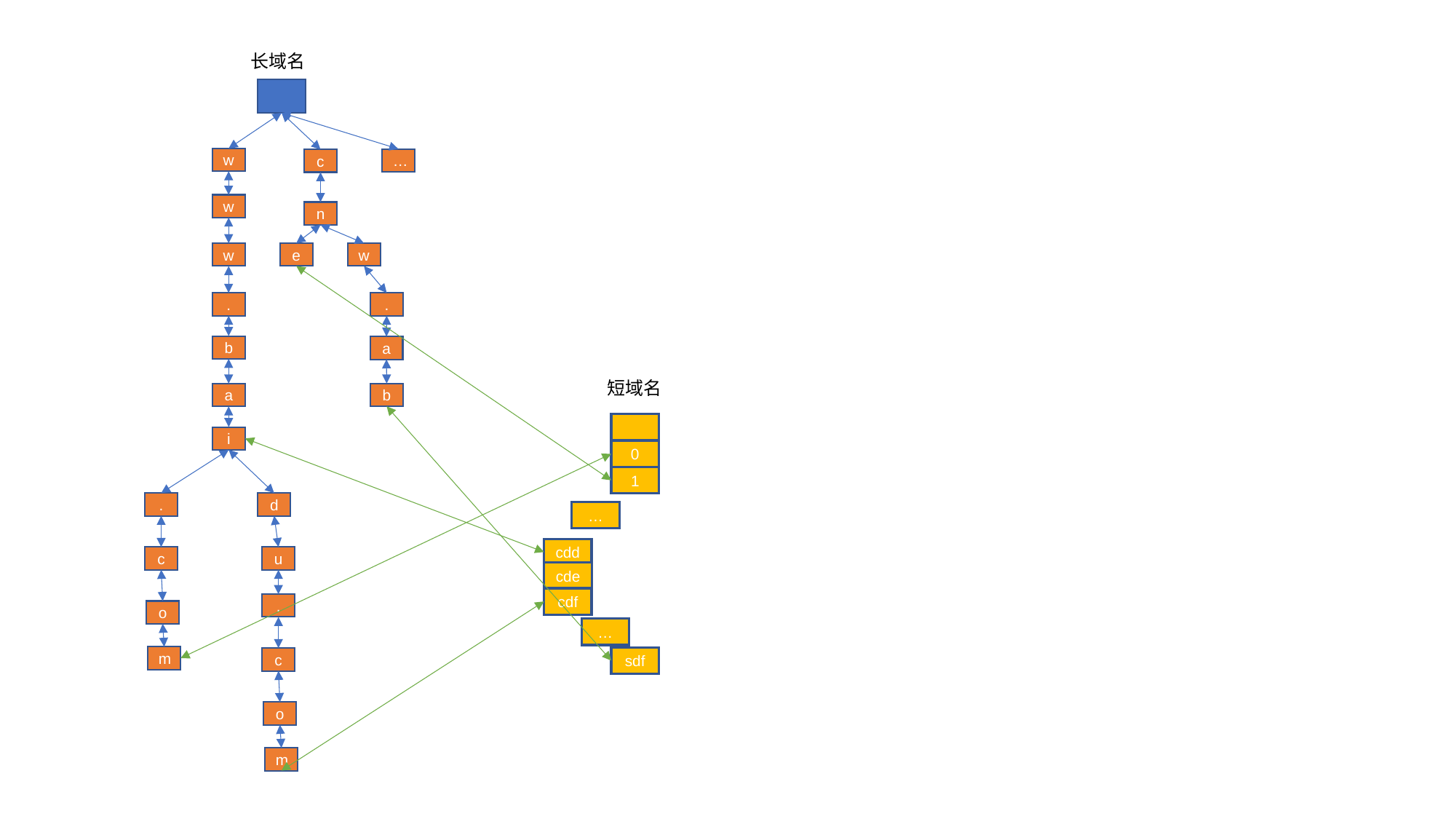

长域名

w
…
c
w
n
e
w
w
.
.
b
a
短域名
b
a

i
0
1
d
.
…
cdd
u
c
cde
cdf
.
o
…
m
sdf
c
o
m